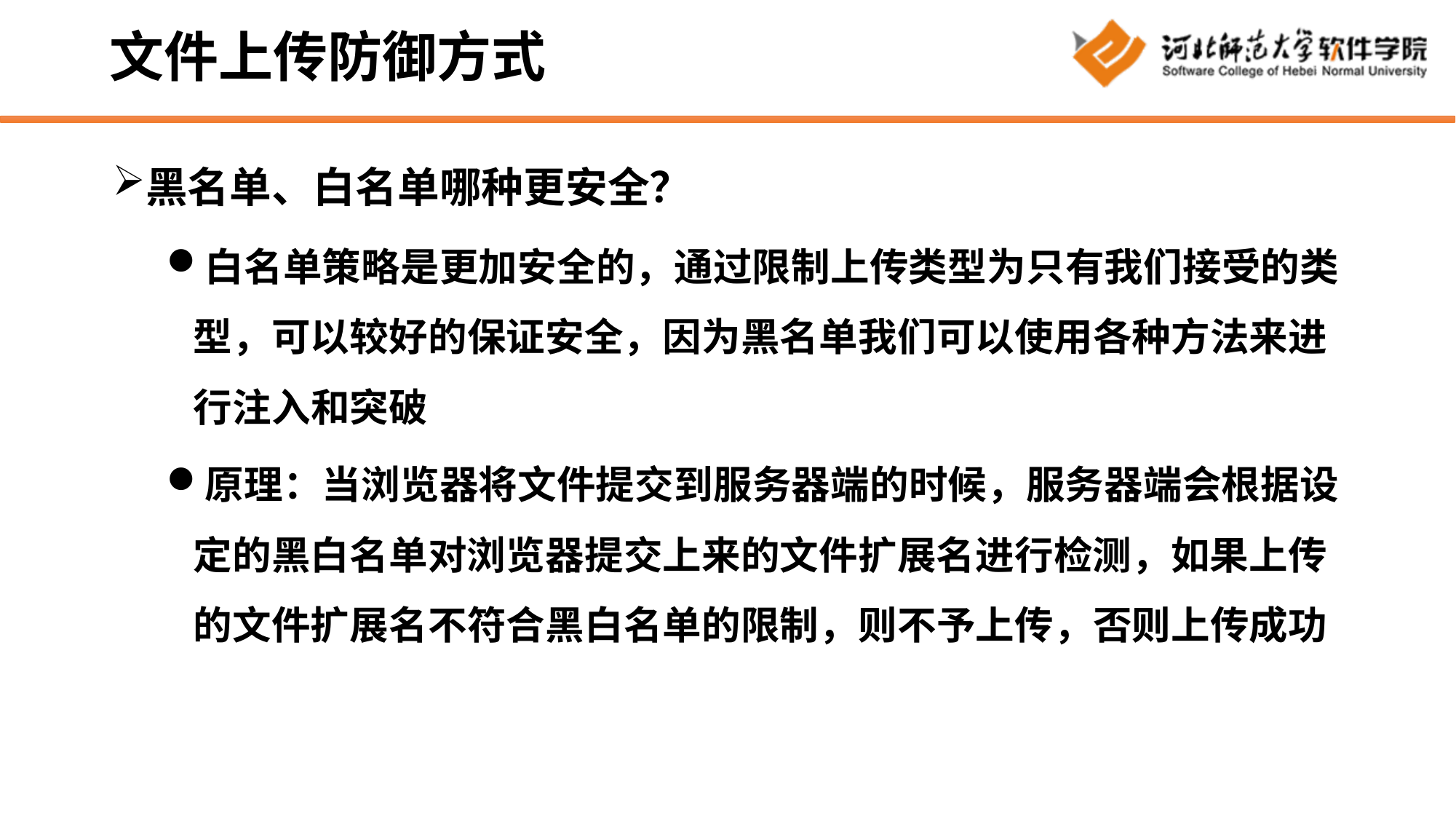

# 文件上传防御方式
黑名单、白名单哪种更安全？
白名单策略是更加安全的，通过限制上传类型为只有我们接受的类型，可以较好的保证安全，因为黑名单我们可以使用各种方法来进行注入和突破
原理：当浏览器将文件提交到服务器端的时候，服务器端会根据设定的黑白名单对浏览器提交上来的文件扩展名进行检测，如果上传的文件扩展名不符合黑白名单的限制，则不予上传，否则上传成功